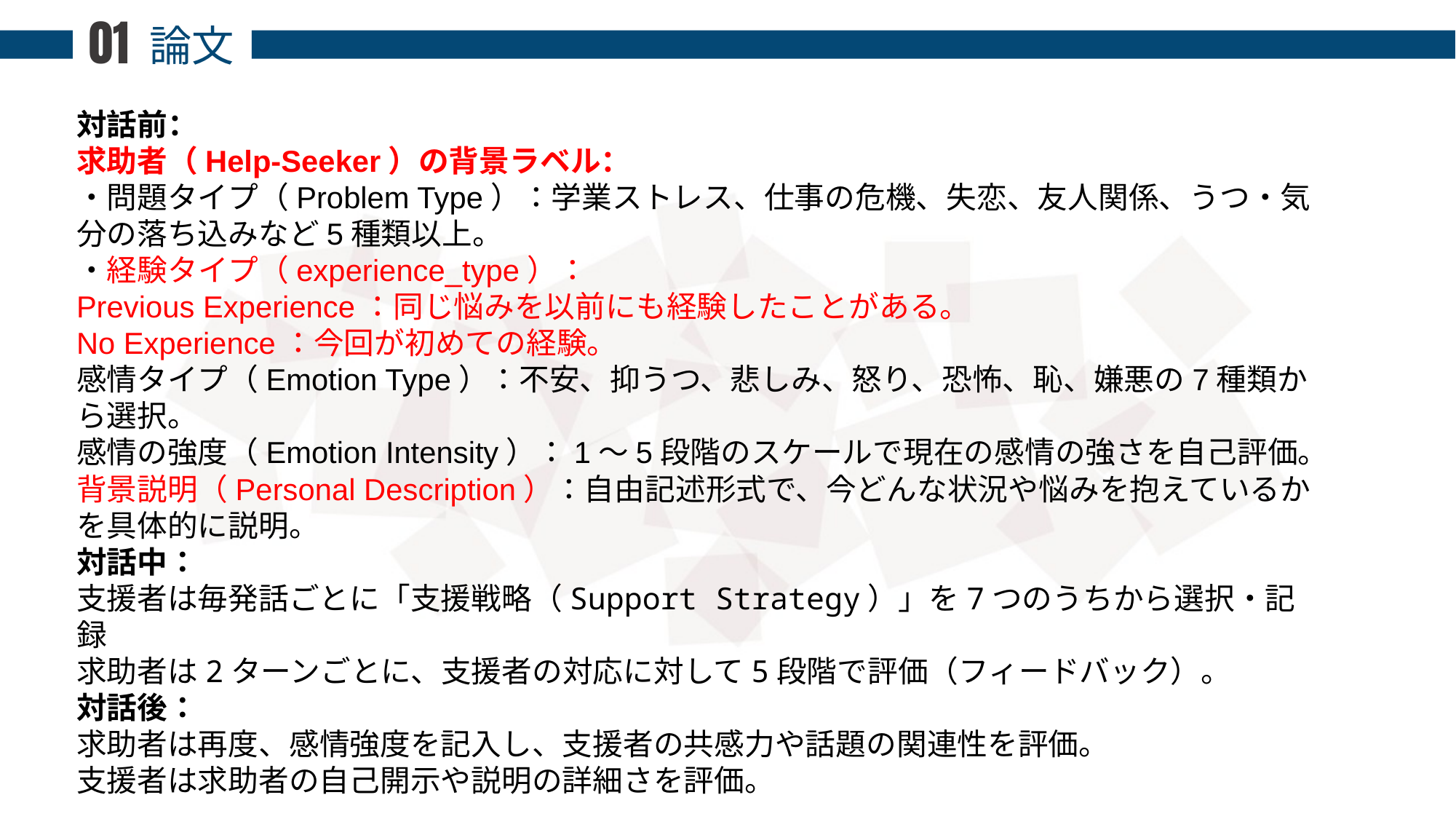

01
論文

対話前：
求助者（Help-Seeker）の背景ラベル：
・問題タイプ（Problem Type）：学業ストレス、仕事の危機、失恋、友人関係、うつ・気分の落ち込みなど5種類以上。
・経験タイプ（experience_type）：
Previous Experience：同じ悩みを以前にも経験したことがある。
No Experience：今回が初めての経験。
感情タイプ（Emotion Type）：不安、抑うつ、悲しみ、怒り、恐怖、恥、嫌悪の7種類から選択。
感情の強度（Emotion Intensity）：1～5段階のスケールで現在の感情の強さを自己評価。
背景説明（Personal Description）：自由記述形式で、今どんな状況や悩みを抱えているかを具体的に説明。
対話中：
支援者は毎発話ごとに「支援戦略（Support Strategy）」を7つのうちから選択・記録
求助者は2ターンごとに、支援者の対応に対して5段階で評価（フィードバック）。
対話後：
求助者は再度、感情強度を記入し、支援者の共感力や話題の関連性を評価。
支援者は求助者の自己開示や説明の詳細さを評価。